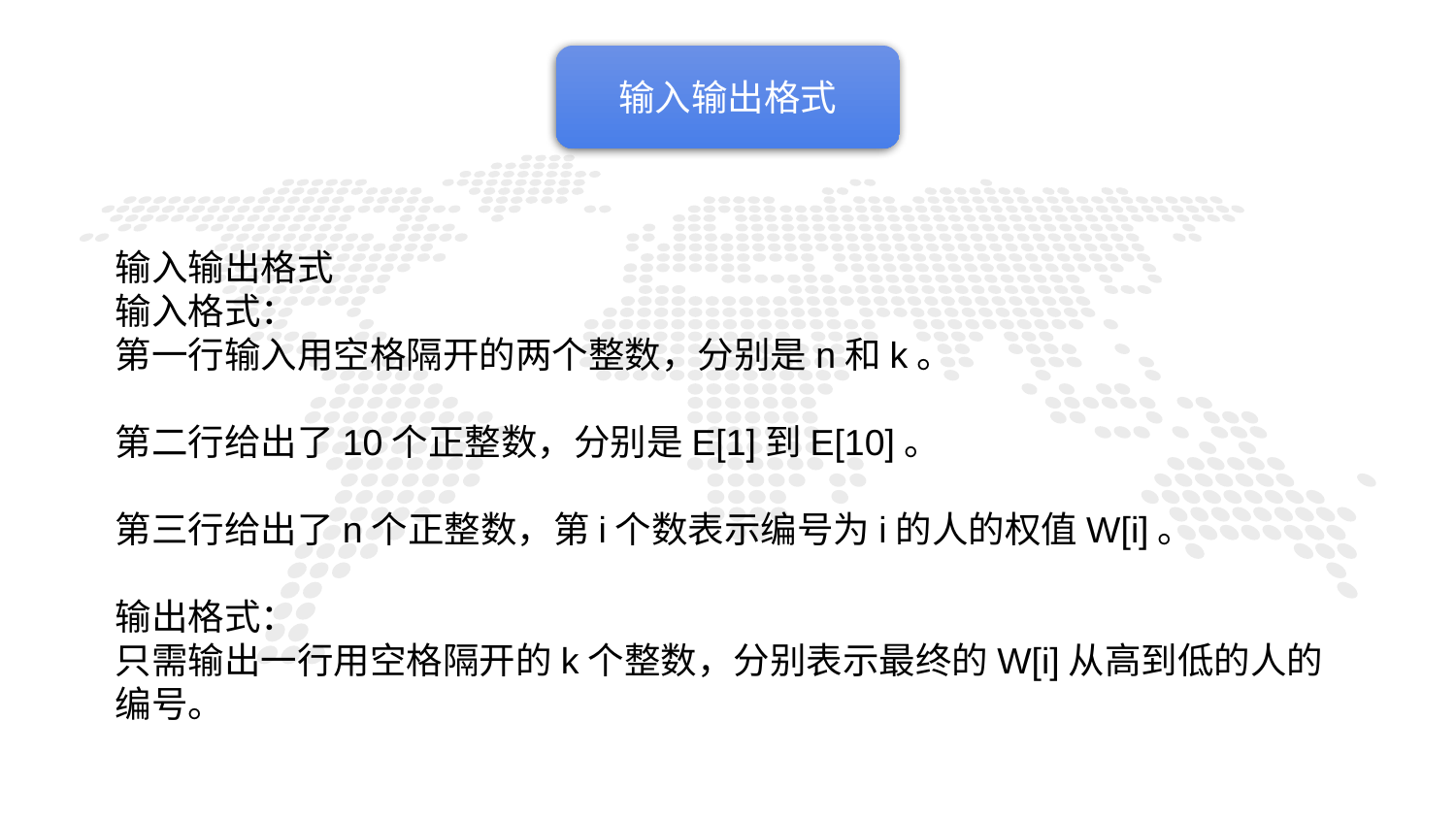

输入输出格式
输入输出格式
输入格式：
第一行输入用空格隔开的两个整数，分别是n和k。

第二行给出了10个正整数，分别是E[1]到E[10]。

第三行给出了n个正整数，第i个数表示编号为i的人的权值W[i]。

输出格式：
只需输出一行用空格隔开的k个整数，分别表示最终的W[i]从高到低的人的编号。